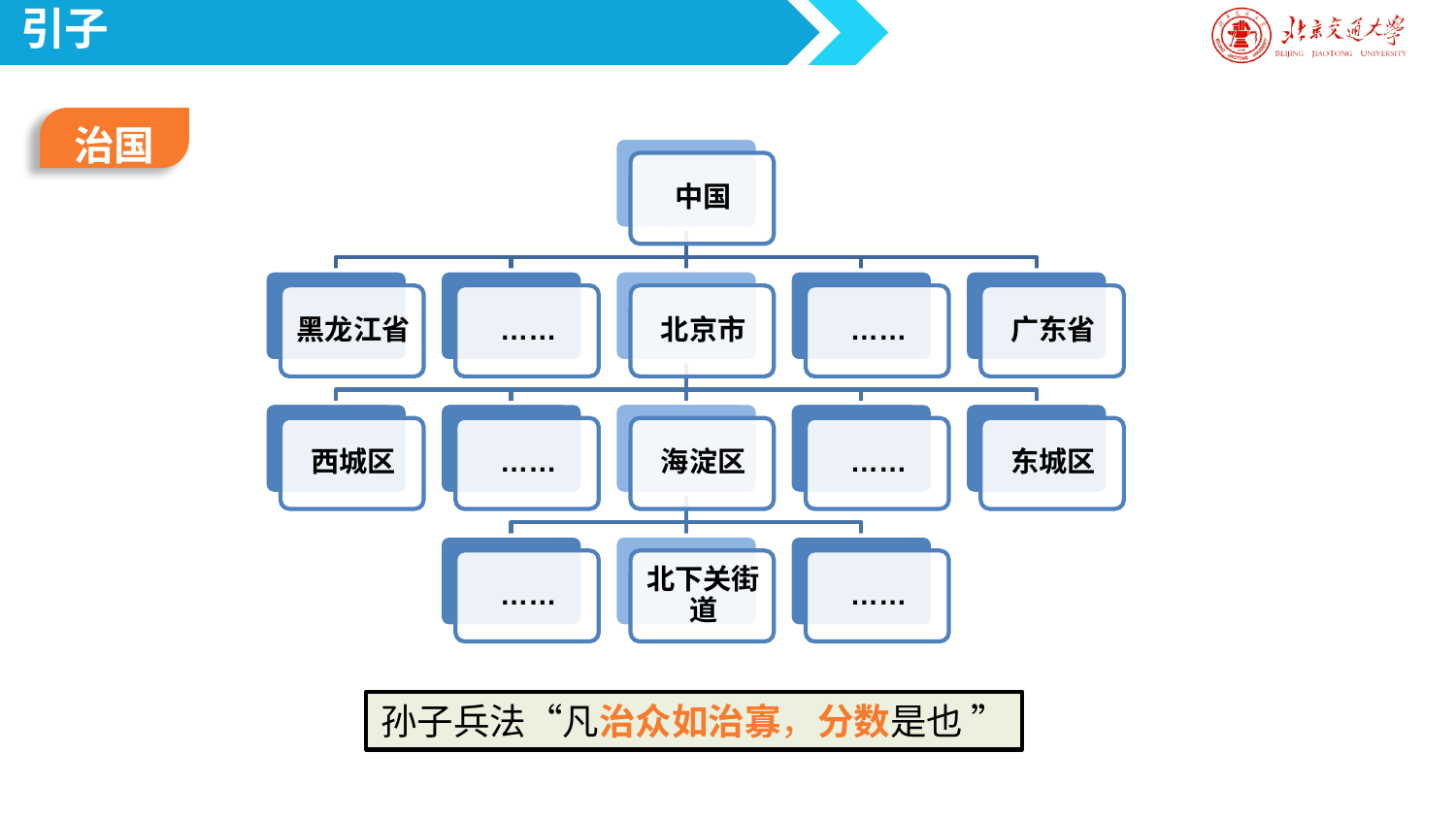

引子
治国

中国
黑龙江省
……
北京市
西城区
……
海淀区
……
北下关街道
……
……
东城区
……
广东省
孙子兵法“凡治众如治寡，分数是也 ”